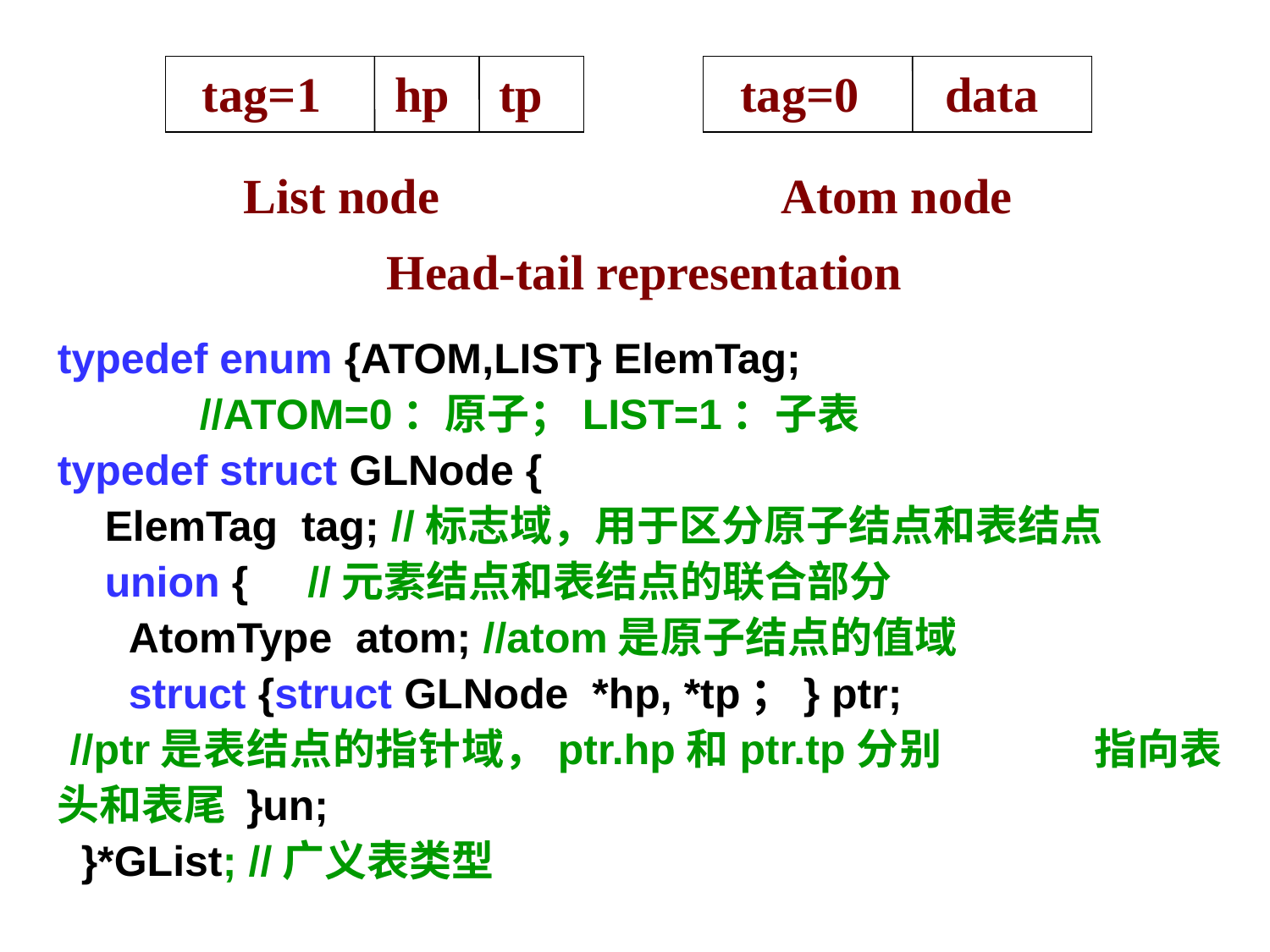

tag=1      hp    tp

  tag=0       data

List node                            Atom node
Head-tail representation
typedef enum {ATOM,LIST} ElemTag;
            //ATOM=0：原子；LIST=1：子表
typedef struct GLNode {
    ElemTag  tag; //标志域，用于区分原子结点和表结点
    union {     //元素结点和表结点的联合部分
      AtomType  atom; //atom是原子结点的值域
      struct {struct GLNode  *hp, *tp；} ptr;
 //ptr是表结点的指针域，ptr.hp和ptr.tp分别               指向表头和表尾 }un;
  }*GList; //广义表类型
33